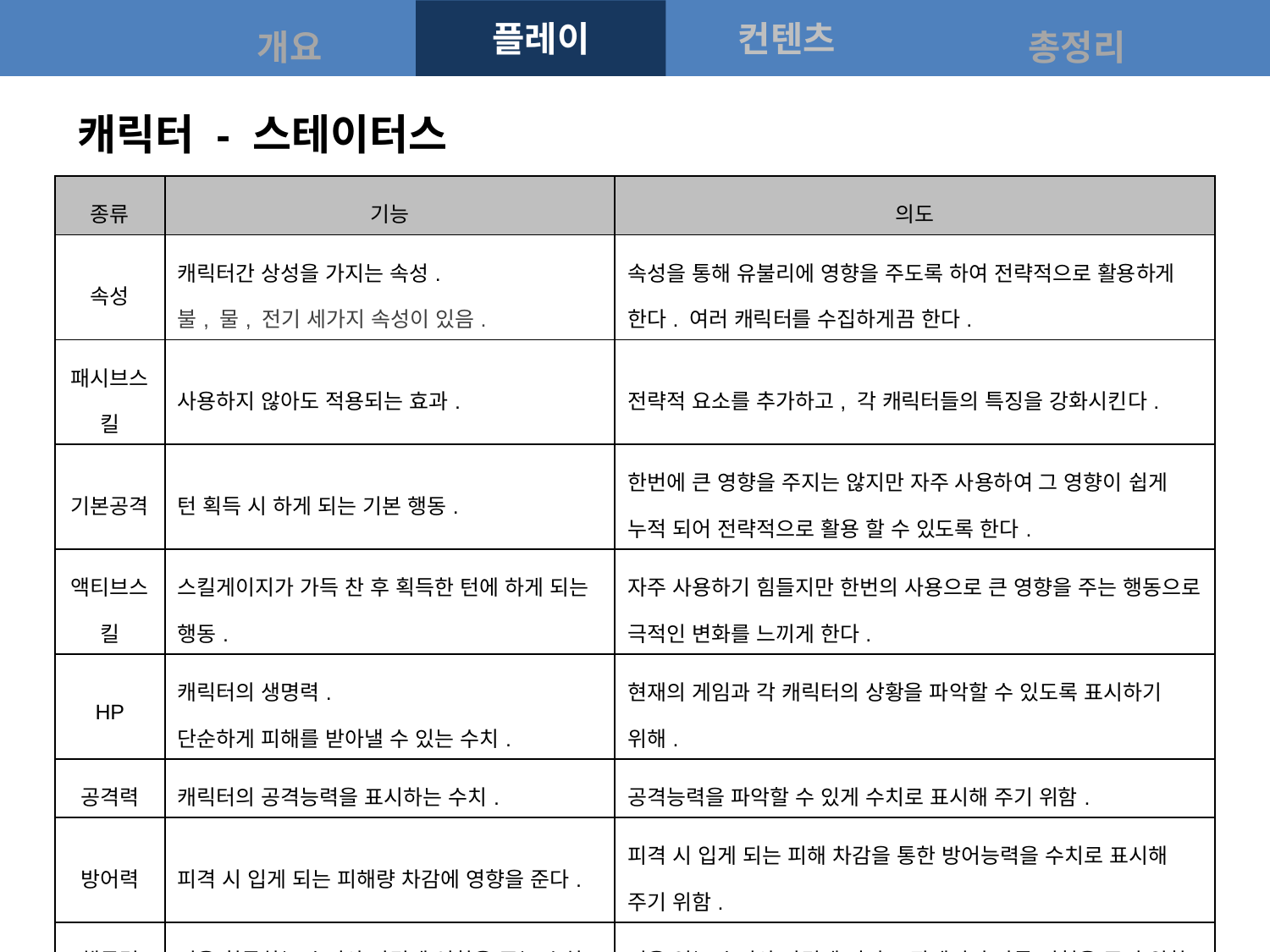

기획의도
캐릭터가 가지는 고유의 특징을 통해 각 캐릭터의 개성을 부여.
장비아이템에는 없는 스테이터스 값을 가짐으로써 장비장착을 통한 캐릭터 특징의 훼손을 방지.
캐릭터 - 스테이터스
| 종류 | 기능 | 의도 |
| --- | --- | --- |
| 속성 | 캐릭터간 상성을 가지는 속성. 불, 물, 전기 세가지 속성이 있음. | 속성을 통해 유불리에 영향을 주도록 하여 전략적으로 활용하게 한다. 여러 캐릭터를 수집하게끔 한다. |
| 패시브스킬 | 사용하지 않아도 적용되는 효과. | 전략적 요소를 추가하고, 각 캐릭터들의 특징을 강화시킨다. |
| 기본공격 | 턴 획득 시 하게 되는 기본 행동. | 한번에 큰 영향을 주지는 않지만 자주 사용하여 그 영향이 쉽게 누적 되어 전략적으로 활용 할 수 있도록 한다. |
| 액티브스킬 | 스킬게이지가 가득 찬 후 획득한 턴에 하게 되는 행동. | 자주 사용하기 힘들지만 한번의 사용으로 큰 영향을 주는 행동으로 극적인 변화를 느끼게 한다. |
| HP | 캐릭터의 생명력. 단순하게 피해를 받아낼 수 있는 수치. | 현재의 게임과 각 캐릭터의 상황을 파악할 수 있도록 표시하기 위해. |
| 공격력 | 캐릭터의 공격능력을 표시하는 수치. | 공격능력을 파악할 수 있게 수치로 표시해 주기 위함. |
| 방어력 | 피격 시 입게 되는 피해량 차감에 영향을 준다. | 피격 시 입게 되는 피해 차감을 통한 방어능력을 수치로 표시해 주기 위함. |
| 행동력 | 턴을 획득하는 순서와 간격에 영향을 주는 수치. | 턴을 얻는 순서와 간격에 따라 조작에서의 다른 경험을 주기 위함. |